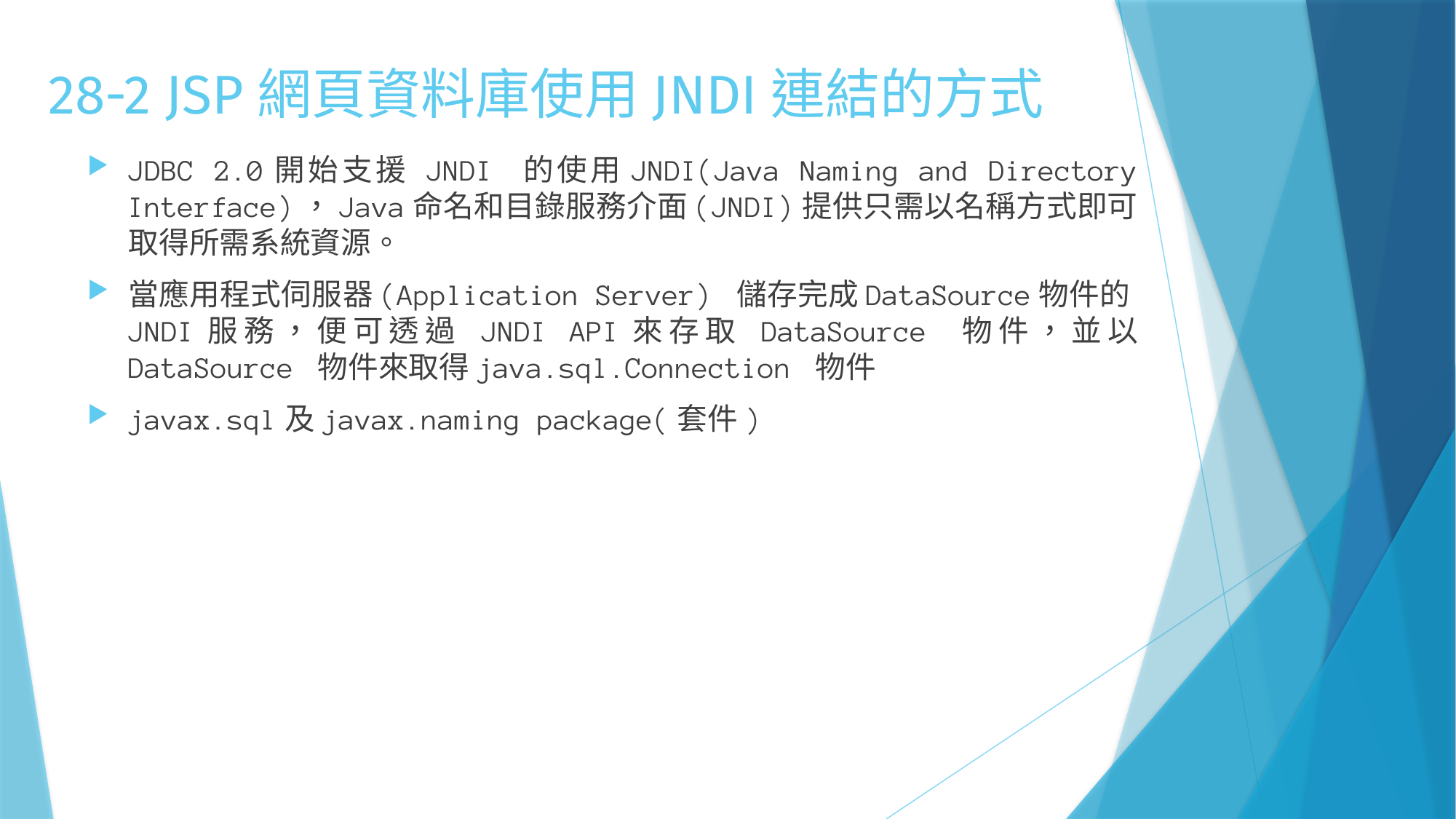

# 28-2 JSP網頁資料庫使用JNDI連結的方式
JDBC 2.0開始支援 JNDI 的使用JNDI(Java Naming and Directory Interface)，Java命名和目錄服務介面(JNDI)提供只需以名稱方式即可取得所需系統資源。
當應用程式伺服器(Application Server) 儲存完成DataSource物件的JNDI服務，便可透過 JNDI API來存取 DataSource 物件，並以 DataSource 物件來取得java.sql.Connection 物件
javax.sql及javax.naming package(套件)